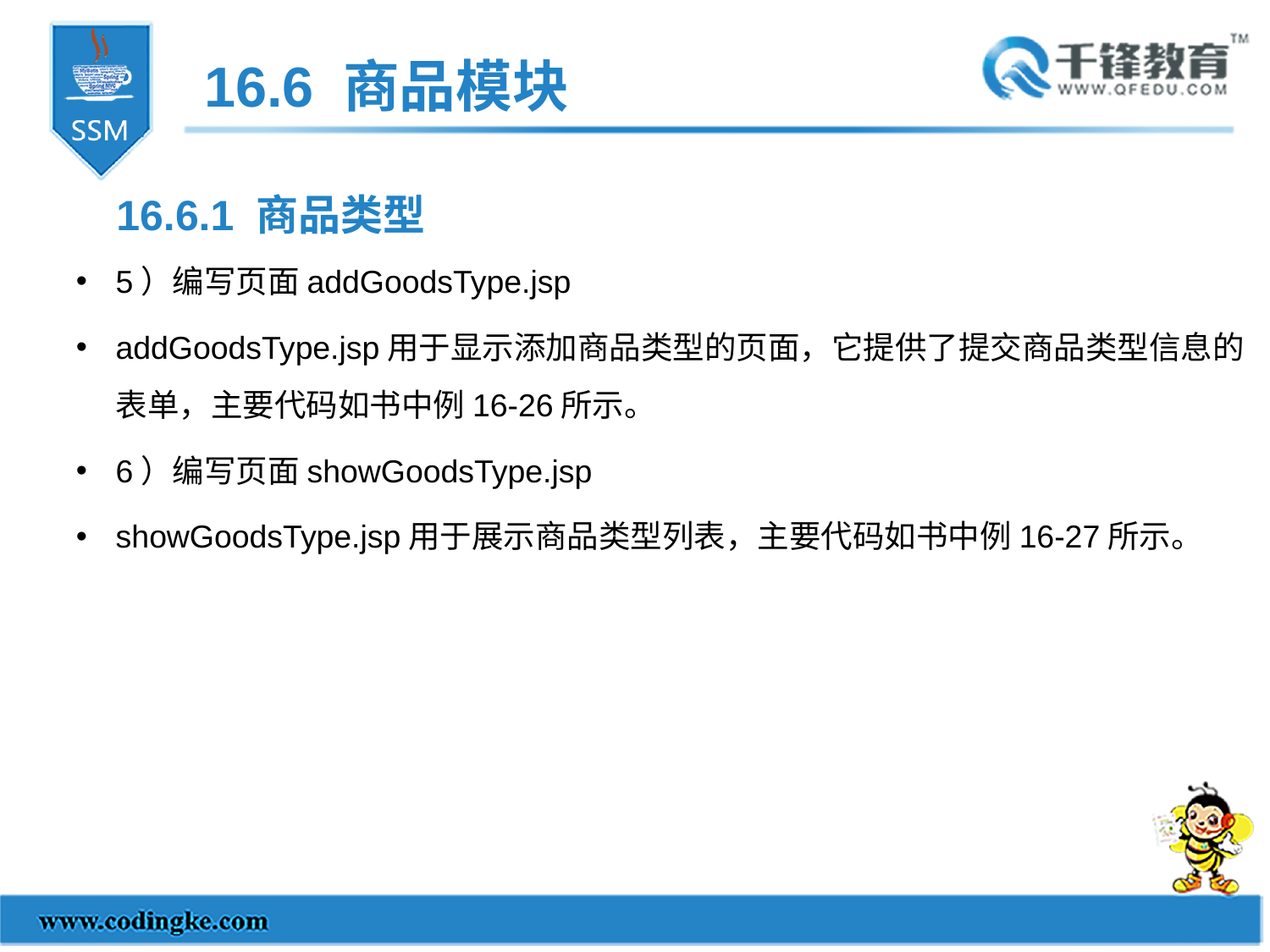

16.6 商品模块
16.6.1 商品类型
5）编写页面addGoodsType.jsp
addGoodsType.jsp用于显示添加商品类型的页面，它提供了提交商品类型信息的表单，主要代码如书中例16-26所示。
6）编写页面showGoodsType.jsp
showGoodsType.jsp用于展示商品类型列表，主要代码如书中例16-27所示。